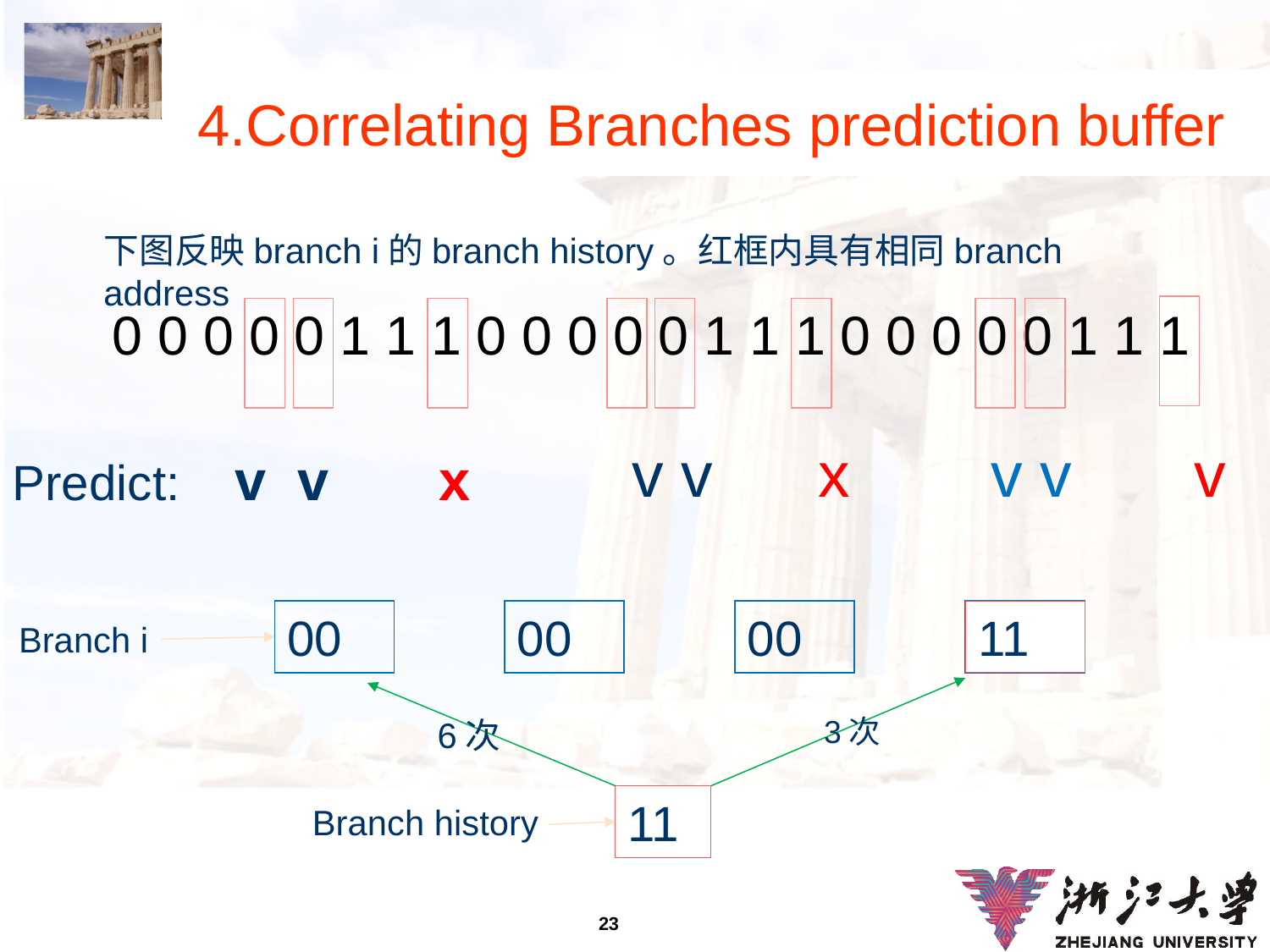

# 4.Correlating Branches prediction buffer
下图反映branch i的branch history。红框内具有相同branch address
0 0 0 0 0 1 1 1 0 0 0 0 0 1 1 1 0 0 0 0 0 1 1 1

v v      x        v v       v
Predict:    v  v       x
00
00
00
00
Branch i
11
3次
6次
11
Branch history